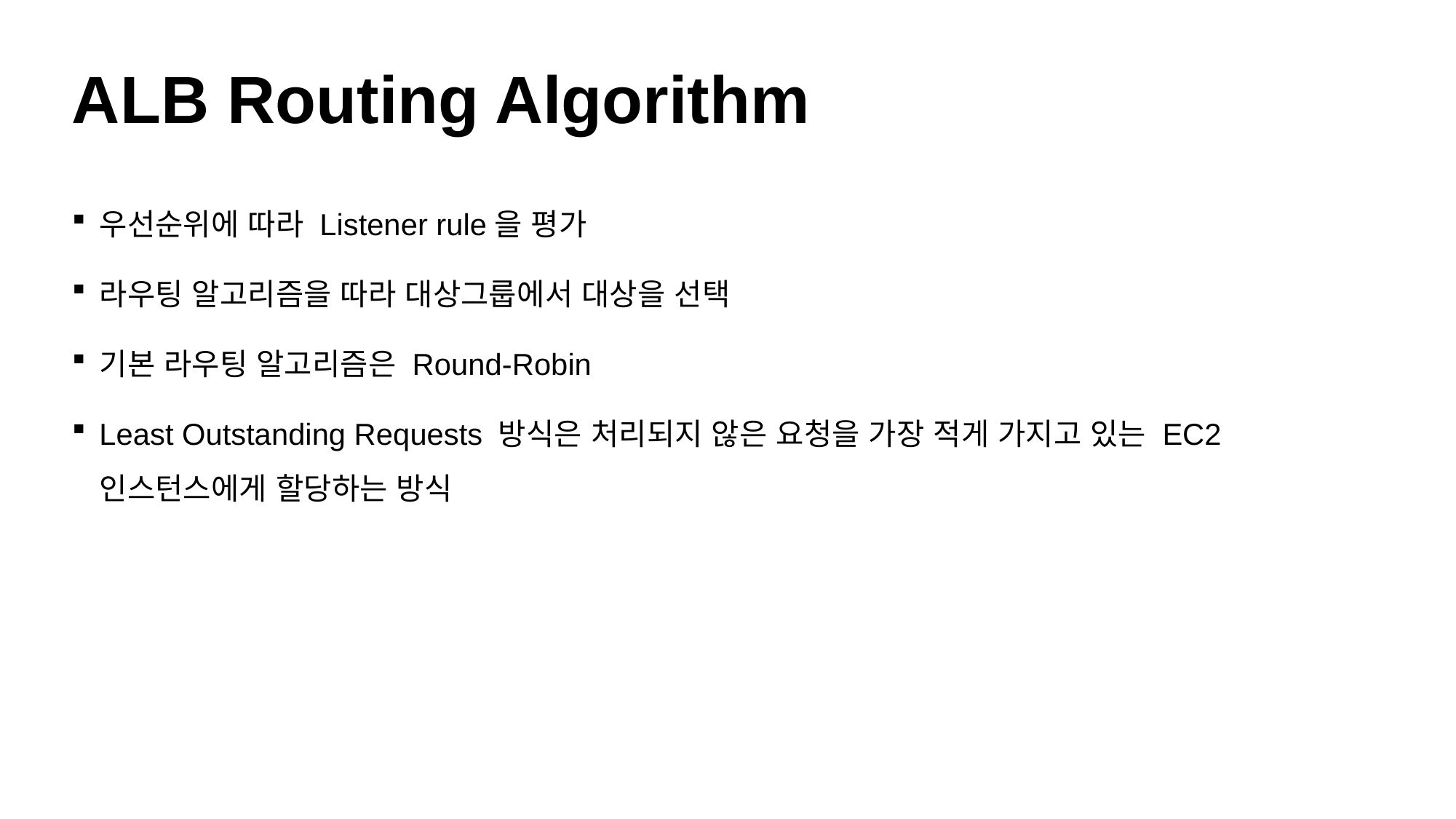

# ALB Routing Algorithm
우선순위에 따라 Listener rule을 평가
라우팅 알고리즘을 따라 대상그룹에서 대상을 선택
기본 라우팅 알고리즘은 Round-Robin
Least Outstanding Requests 방식은 처리되지 않은 요청을 가장 적게 가지고 있는 EC2 인스턴스에게 할당하는 방식